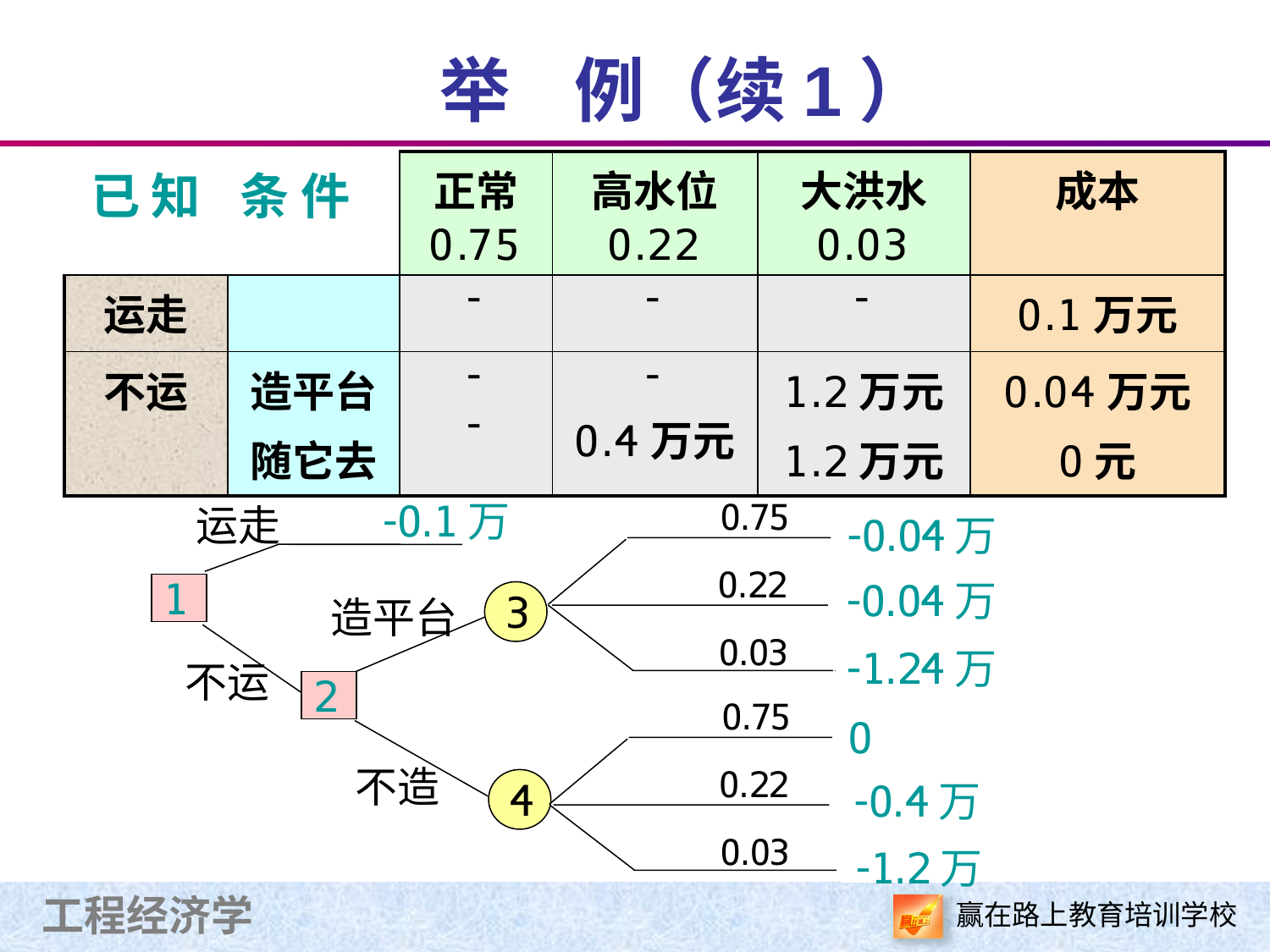

# 举    例（续1）
| 已 知 | 条 件 | 正常 0.75 | 高水位 0.22 | 大洪水 0.03 | 成本 |
| --- | --- | --- | --- | --- | --- |
| 运走 |  | - | - | - | 0.1万元 |
| 不运 | 造平台 随它去 | - - | - 0.4万元 | 1.2万元 1.2万元 | 0.04万元 0元 |
0.75

0.22

0.03

运走
-0.1万
-0.04万

1
3
-0.04万
造平台

不运
-1.24万
2
0.75

0.22

0.03

0

不造
4
-0.4万
-1.2万